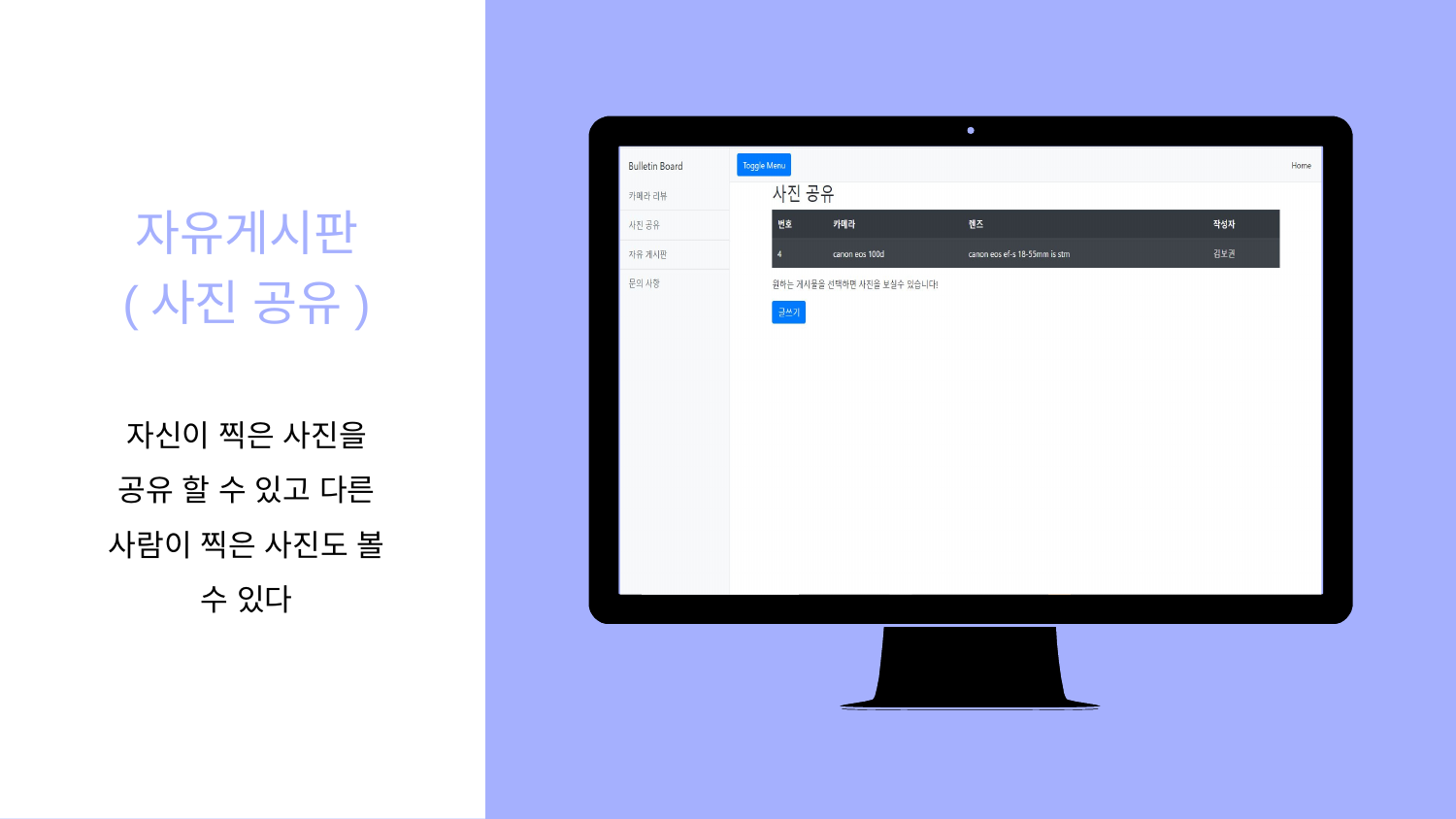

Place your screenshot here

자유게시판
(사진 공유)

자신이 찍은 사진을 공유 할 수 있고 다른 사람이 찍은 사진도 볼 수 있다